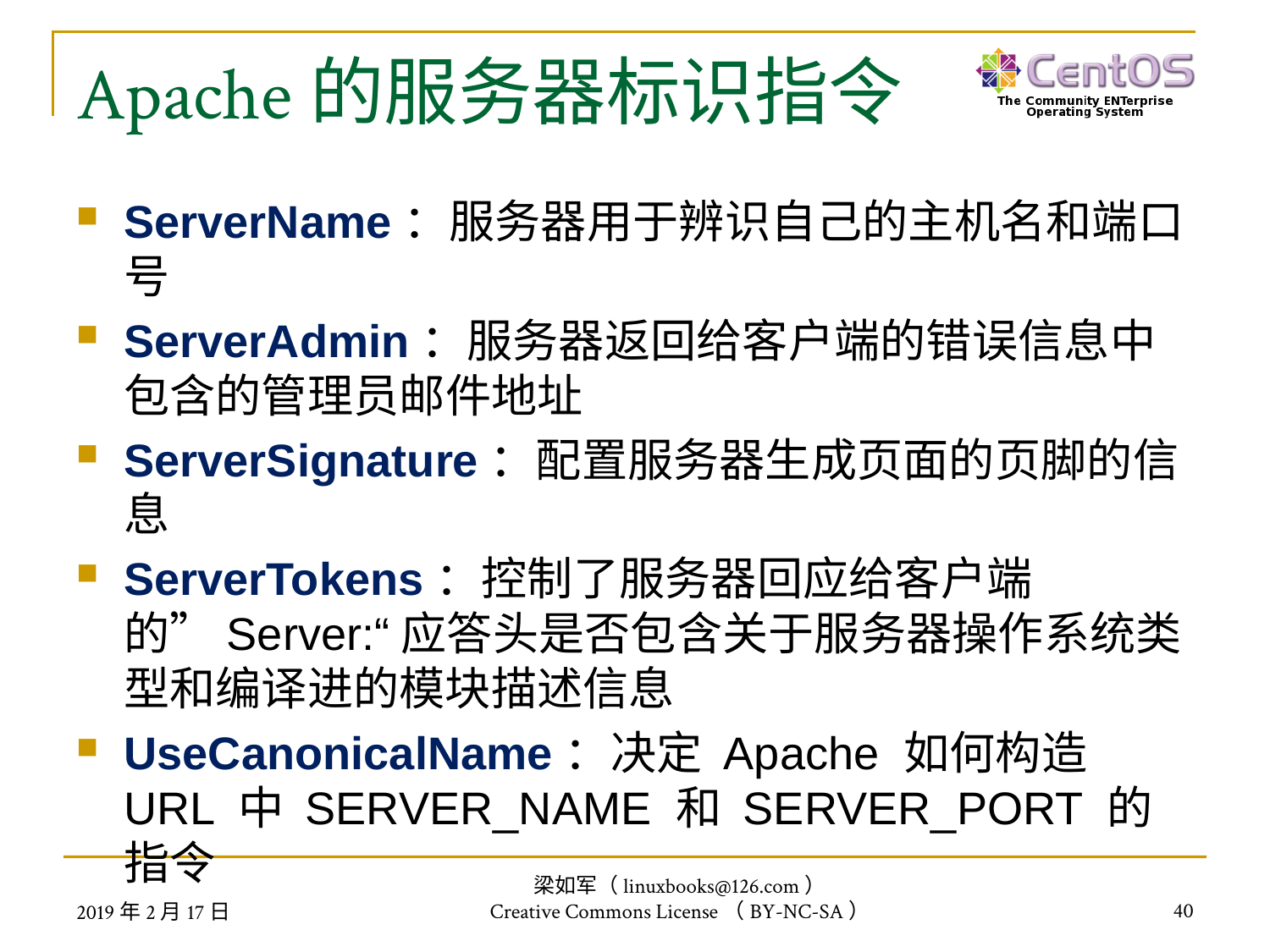

# Apache的服务器标识指令
ServerName：服务器用于辨识自己的主机名和端口号
ServerAdmin：服务器返回给客户端的错误信息中包含的管理员邮件地址
ServerSignature：配置服务器生成页面的页脚的信息
ServerTokens：控制了服务器回应给客户端的”Server:“应答头是否包含关于服务器操作系统类型和编译进的模块描述信息
UseCanonicalName：决定 Apache 如何构造 URL 中 SERVER_NAME 和 SERVER_PORT 的指令
梁如军（linuxbooks@126.com）
Creative Commons License（BY-NC-SA）
2019年2月17日
40